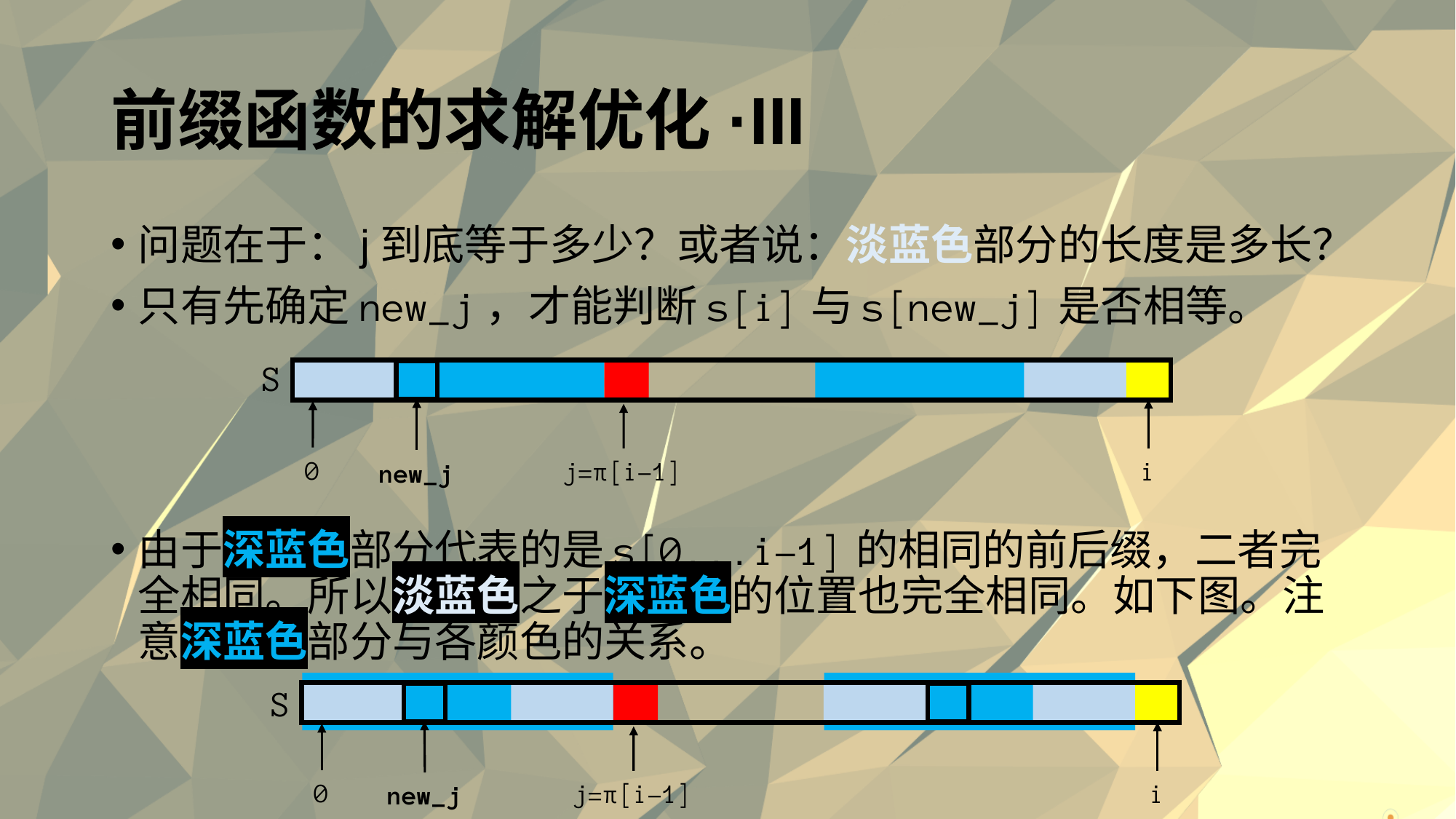

# 前缀函数的求解优化·III
问题在于：j到底等于多少？或者说：淡蓝色部分的长度是多长？
只有先确定new_j，才能判断s[i]与s[new_j]是否相等。

由于深蓝色部分代表的是s[0...i-1]的相同的前后缀，二者完全相同。所以淡蓝色之于深蓝色的位置也完全相同。如下图。注意深蓝色部分与各颜色的关系。
S

i
0
j=π[i-1]
new_j

S

i
0
j=π[i-1]
new_j